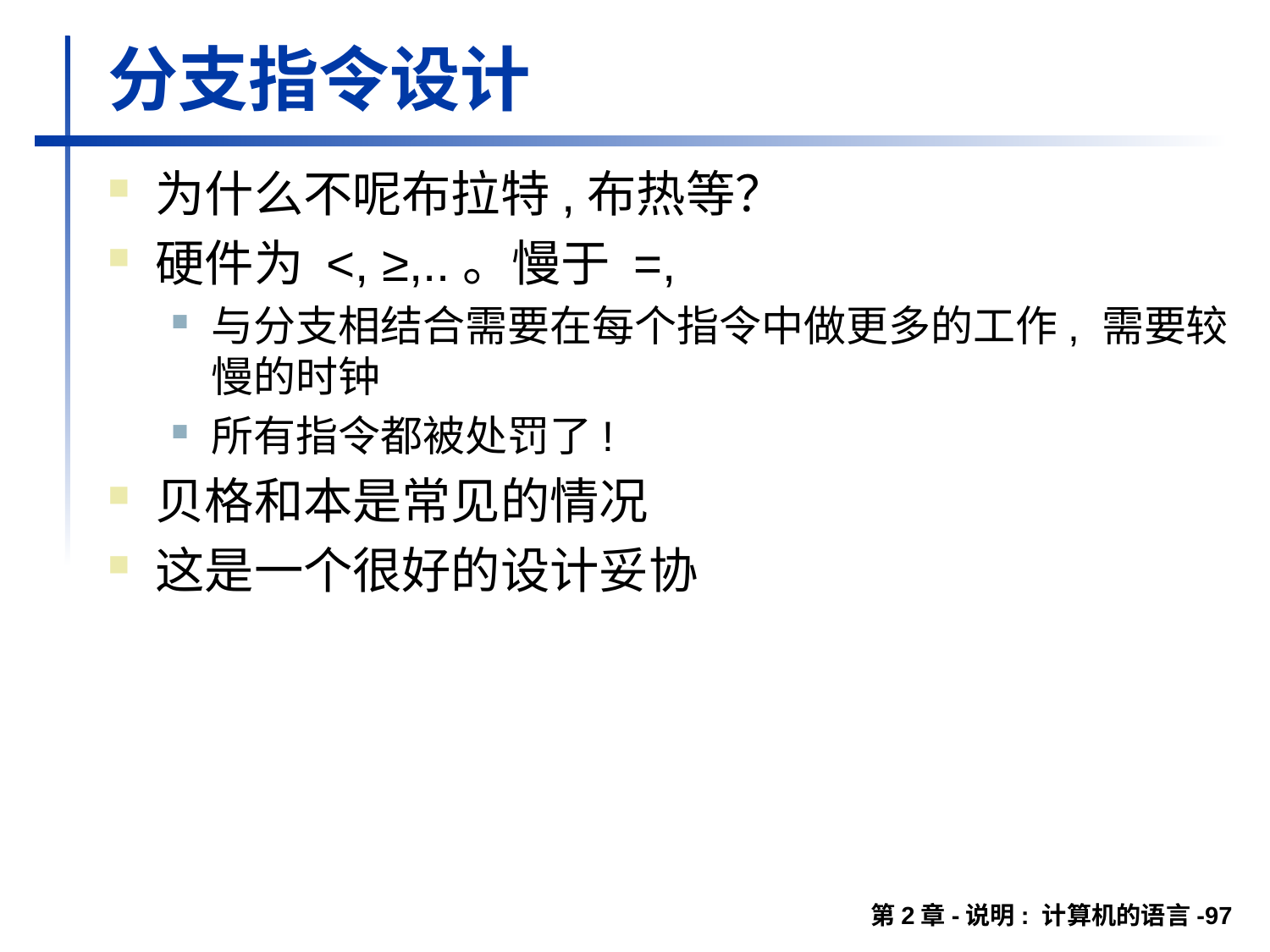

# 分支指令设计
为什么不呢布拉特,布热等？
硬件为 <, ≥,..。慢于 =,
与分支相结合需要在每个指令中做更多的工作, 需要较慢的时钟
所有指令都被处罚了!
贝格和本是常见的情况
这是一个很好的设计妥协
第2章-说明: 计算机的语言-97